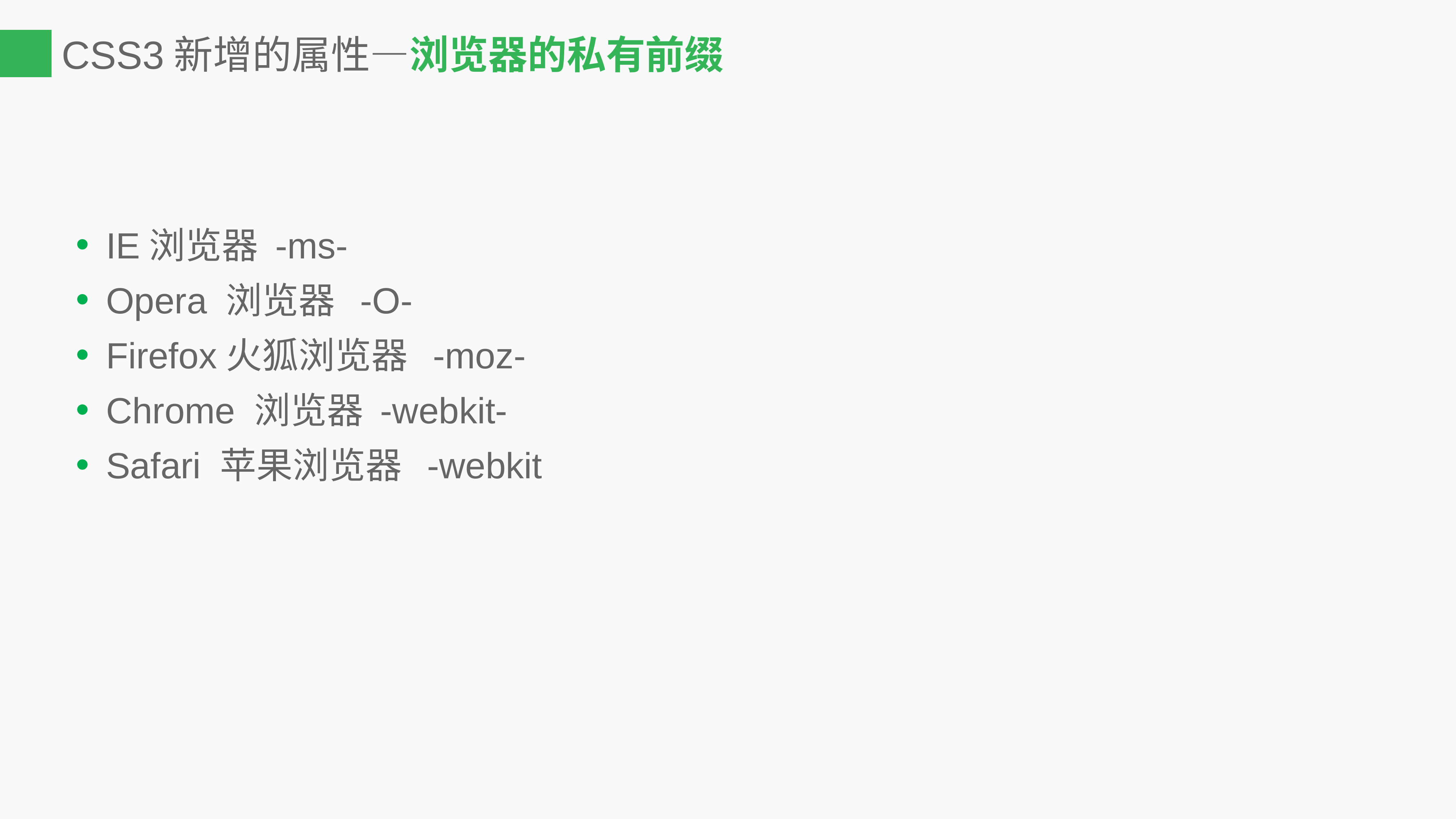

# CSS3新增的属性—浏览器的私有前缀
IE浏览器 -ms-
Opera 浏览器  -O-
Firefox火狐浏览器  -moz-
Chrome 浏览器 -webkit-
Safari 苹果浏览器  -webkit